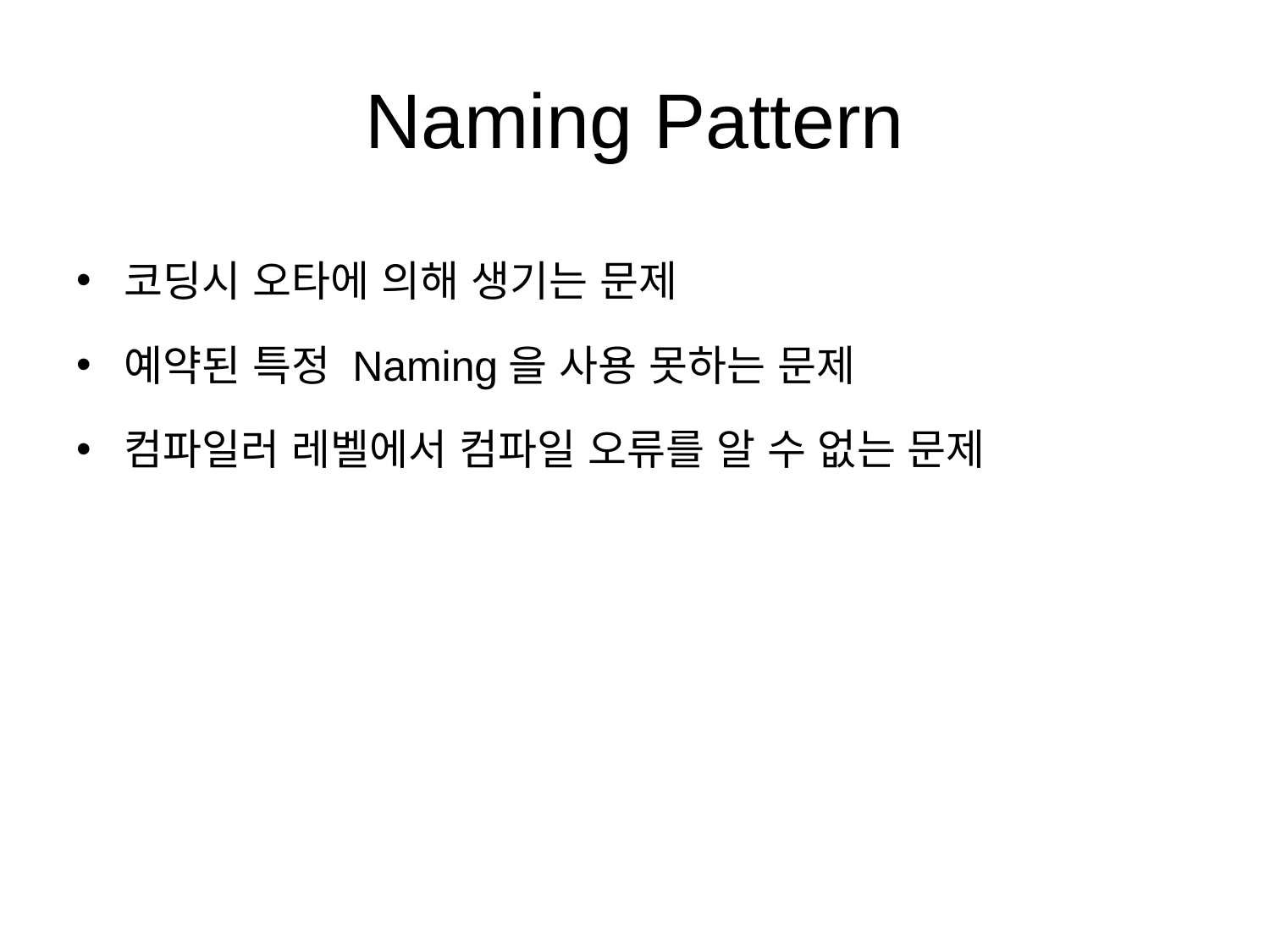

# Naming Pattern
코딩시 오타에 의해 생기는 문제
예약된 특정 Naming을 사용 못하는 문제
컴파일러 레벨에서 컴파일 오류를 알 수 없는 문제